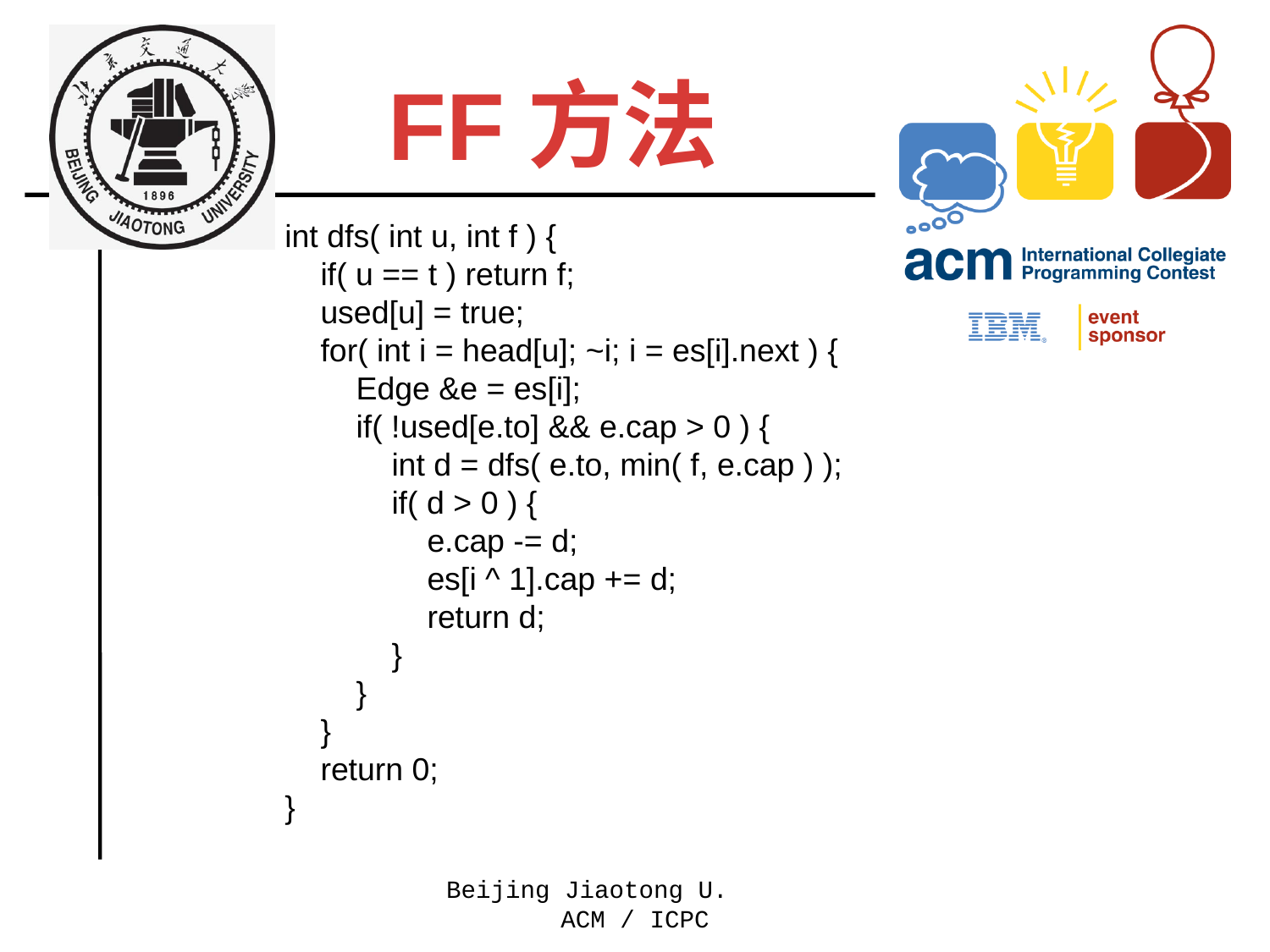

FF方法
# int dfs( int u, int f ) {
    if( u == t ) return f;
    used[u] = true;
    for( int i = head[u]; ~i; i = es[i].next ) {
        Edge &e = es[i];
        if( !used[e.to] && e.cap > 0 ) {
            int d = dfs( e.to, min( f, e.cap ) );
            if( d > 0 ) {
                e.cap -= d;
                es[i ^ 1].cap += d;
                return d;
            }
        }
    }
    return 0;
}